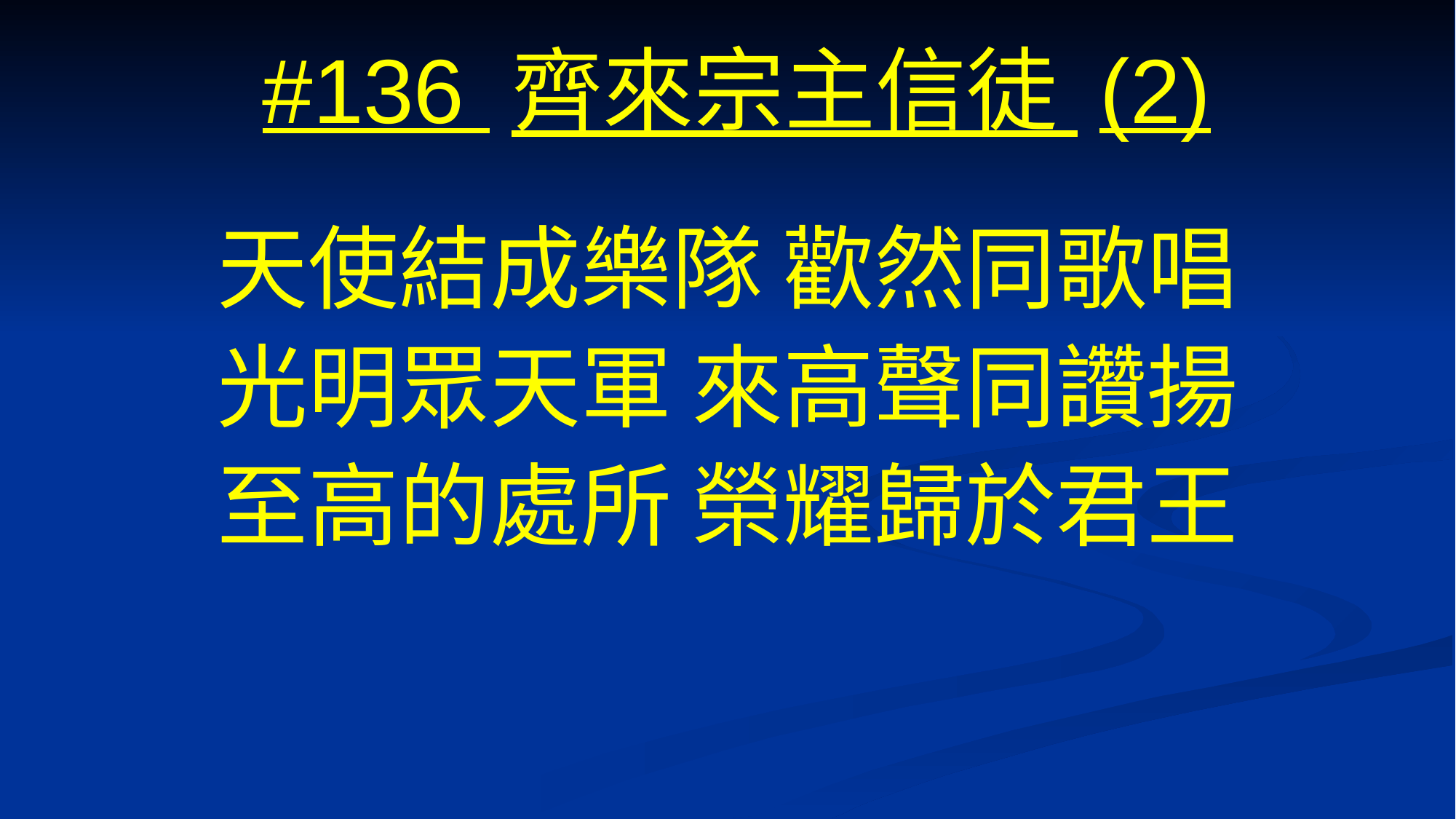

# #136 齊來宗主信徒 (2)
天使結成樂隊 歡然同歌唱
光明眾天軍 來高聲同讚揚
至高的處所 榮耀歸於君王